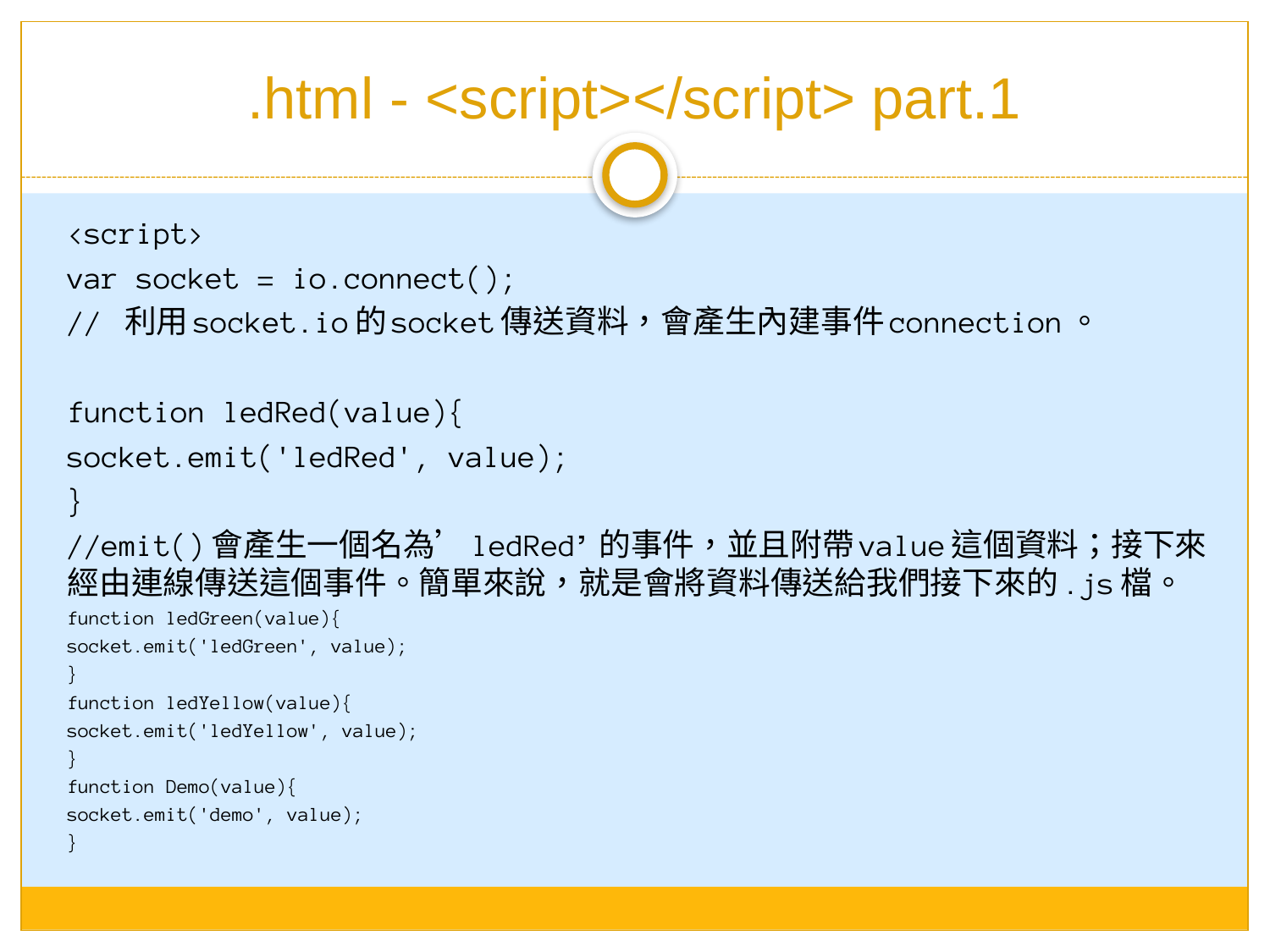

# .html - <script></script> part.1
<script>
var socket = io.connect();
// 利用socket.io的socket傳送資料，會產生內建事件connection。

function ledRed(value){
socket.emit('ledRed', value);
}
//emit()會產生一個名為’ledRed’的事件，並且附帶value這個資料；接下來經由連線傳送這個事件。簡單來說，就是會將資料傳送給我們接下來的.js檔。
function ledGreen(value){
socket.emit('ledGreen', value);
}
function ledYellow(value){
socket.emit('ledYellow', value);
}
function Demo(value){
socket.emit('demo', value);
}